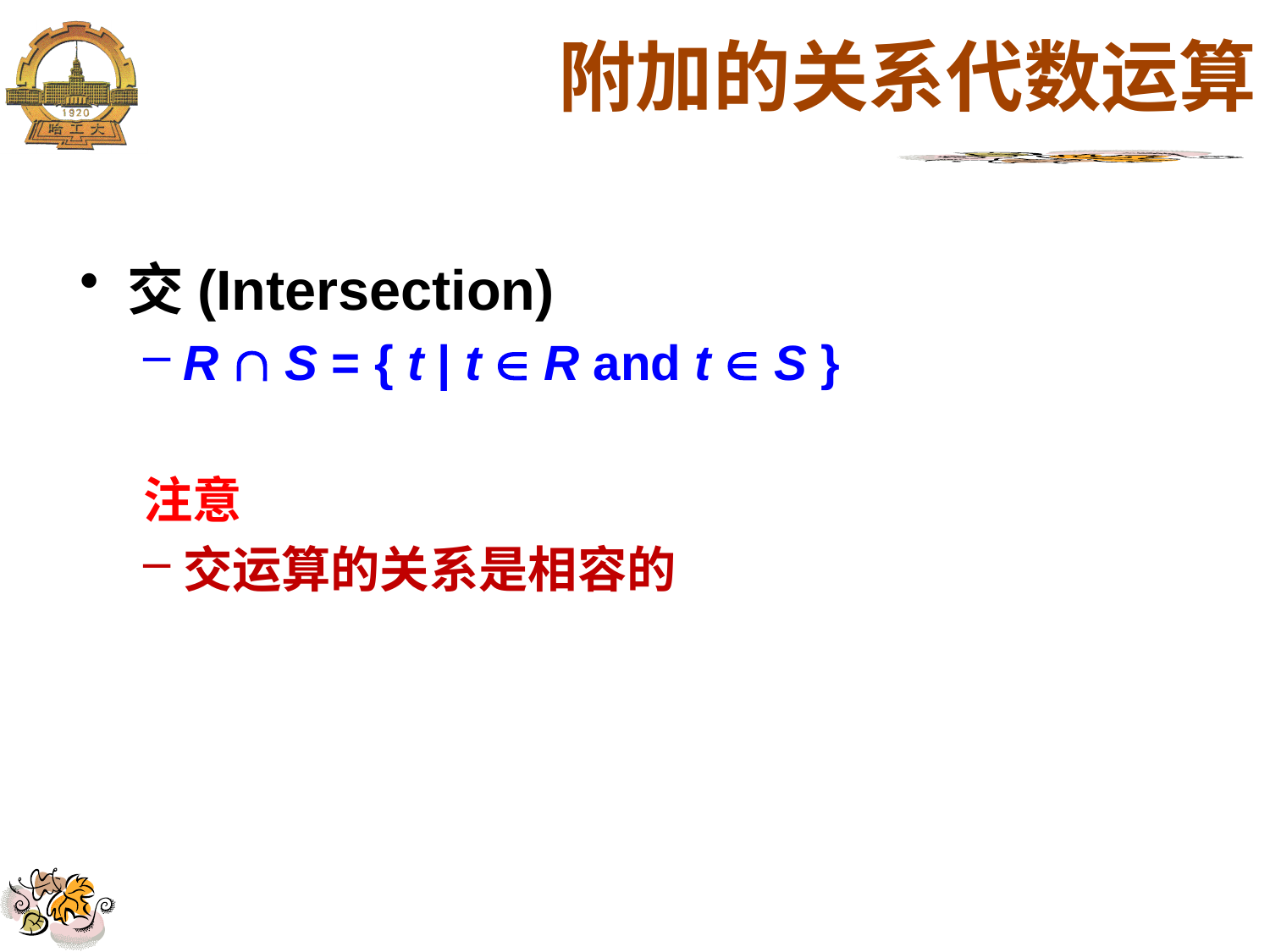

# 附加的关系代数运算
交(Intersection)
R ∩ S = { t | t ∈ R and t ∈ S }

注意
交运算的关系是相容的